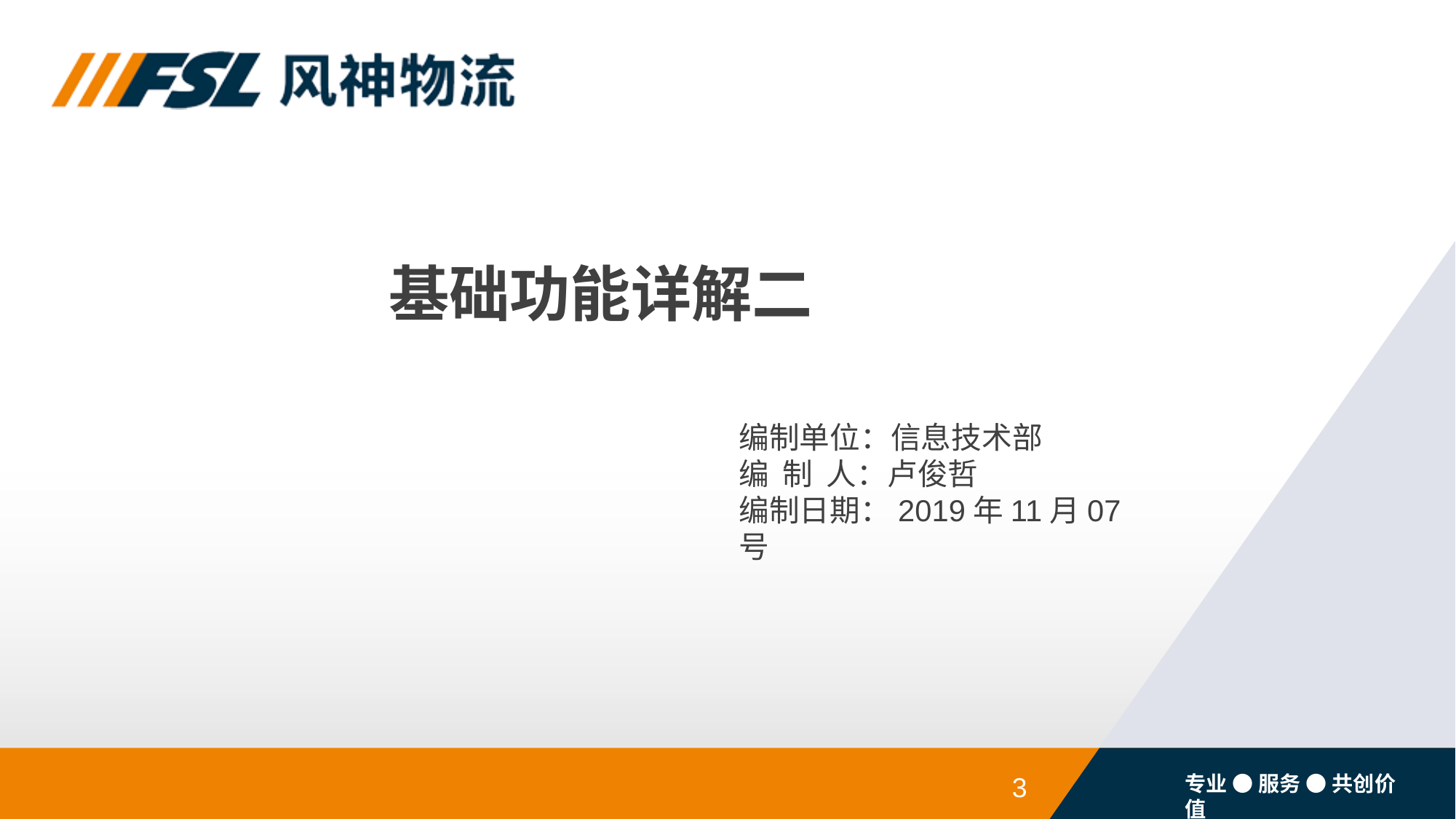

# 基础功能详解二
编制单位：信息技术部
编  制  人：卢俊哲
编制日期：2019年11月07号